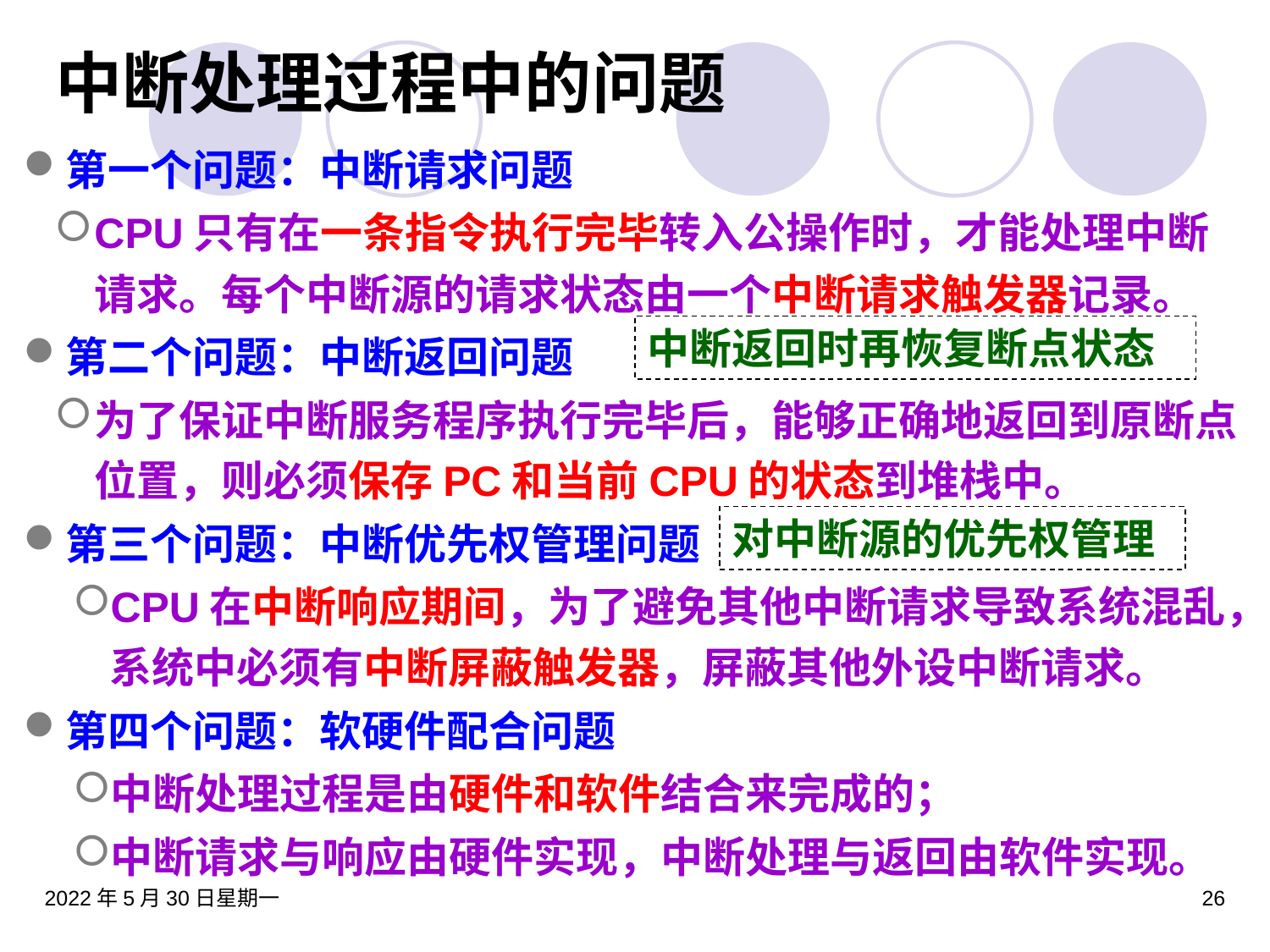

# 中断处理过程中的问题
第一个问题：中断请求问题
CPU只有在一条指令执行完毕转入公操作时，才能处理中断请求。每个中断源的请求状态由一个中断请求触发器记录。
第二个问题：中断返回问题
为了保证中断服务程序执行完毕后，能够正确地返回到原断点位置，则必须保存PC和当前CPU的状态到堆栈中。
第三个问题：中断优先权管理问题
CPU在中断响应期间，为了避免其他中断请求导致系统混乱，系统中必须有中断屏蔽触发器，屏蔽其他外设中断请求。
第四个问题：软硬件配合问题
中断处理过程是由硬件和软件结合来完成的；
中断请求与响应由硬件实现，中断处理与返回由软件实现。
中断返回时再恢复断点状态
对中断源的优先权管理
2022年5月30日星期一
26